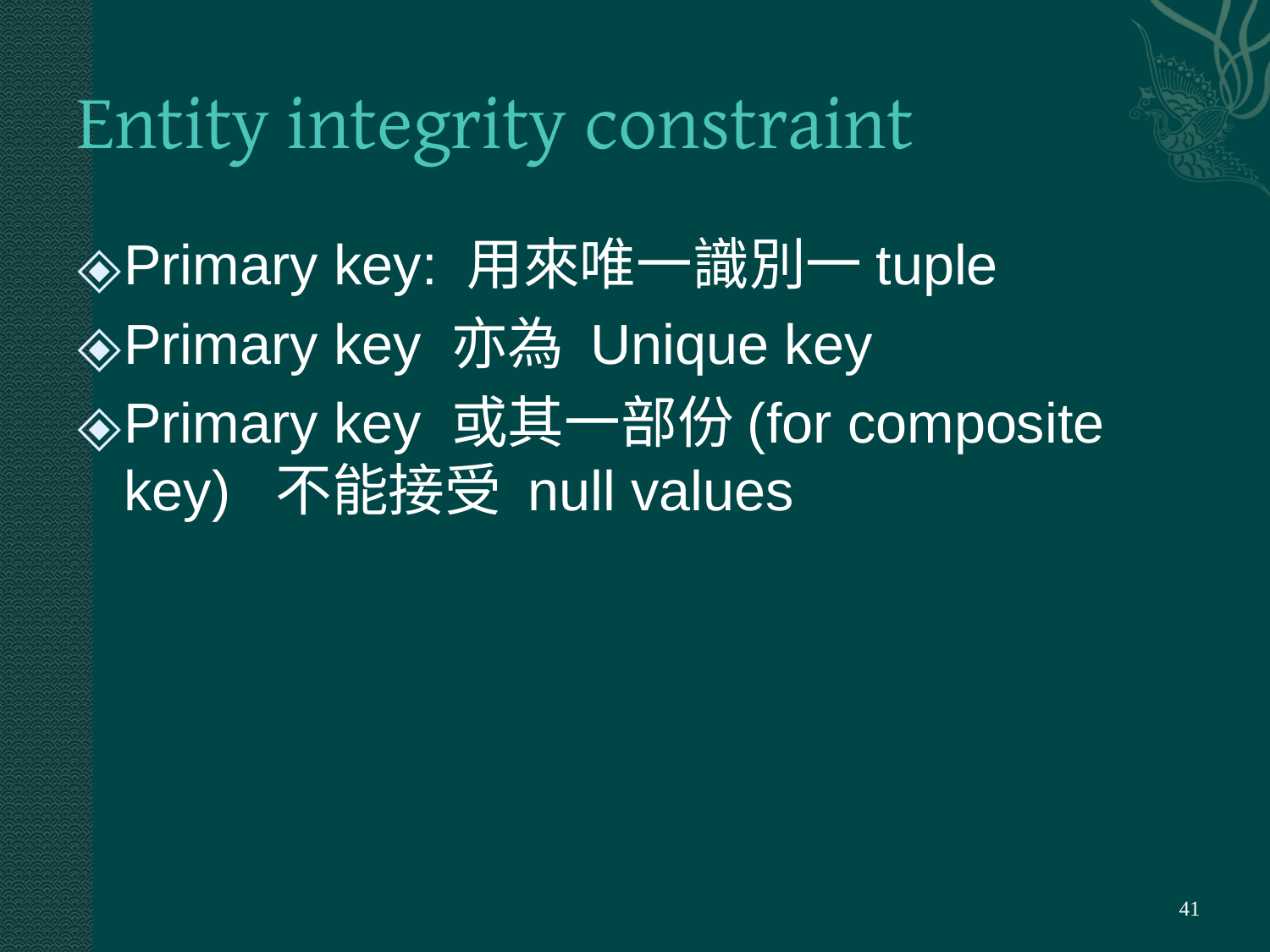

# Entity integrity constraint
Primary key: 用來唯一識別一tuple
Primary key 亦為 Unique key
Primary key 或其一部份(for composite key)  不能接受 null values
41